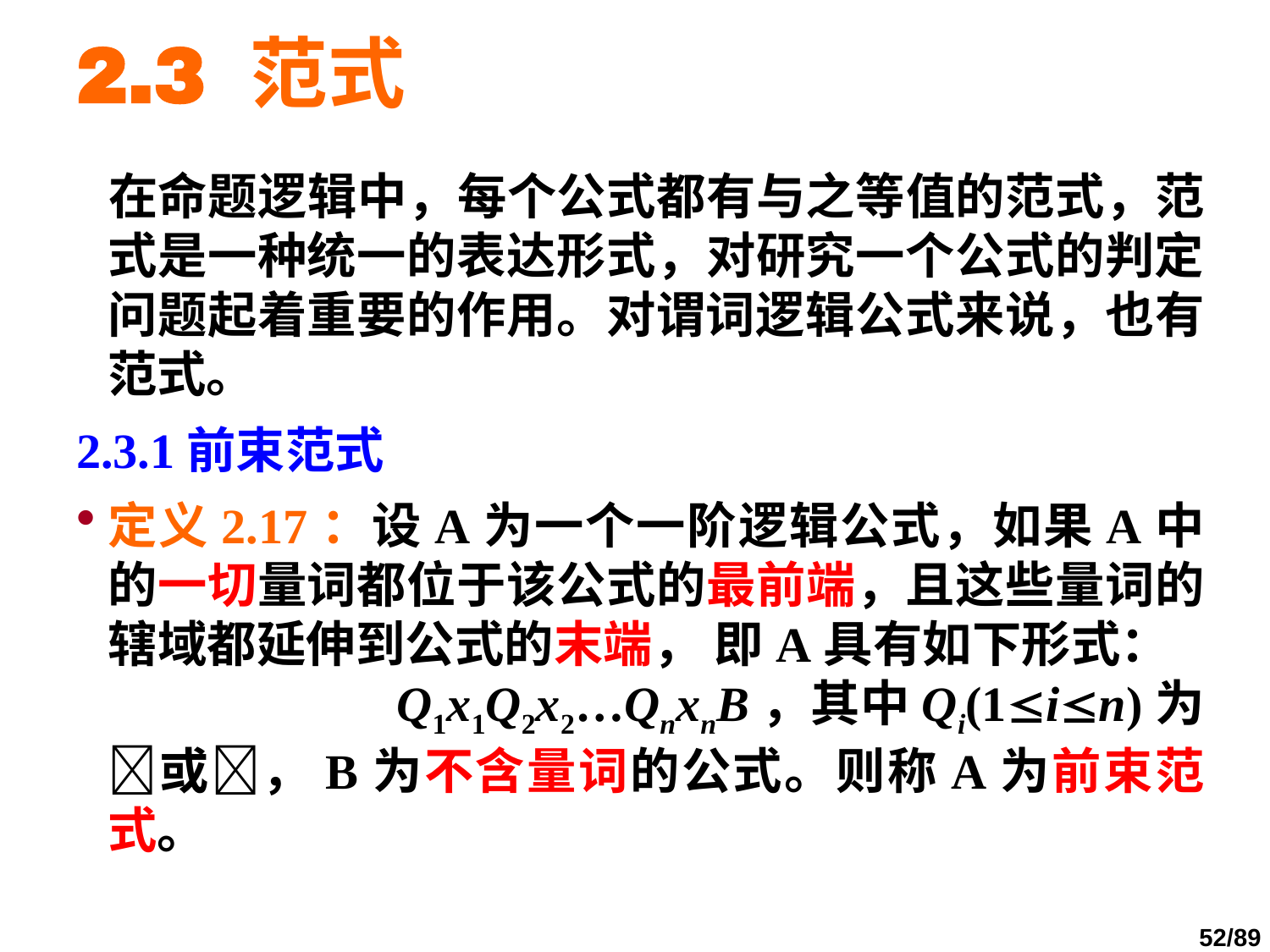

# 2.3 范式
	在命题逻辑中，每个公式都有与之等值的范式，范式是一种统一的表达形式，对研究一个公式的判定问题起着重要的作用。对谓词逻辑公式来说，也有范式。
2.3.1前束范式
定义2.17：设A为一个一阶逻辑公式，如果A中的一切量词都位于该公式的最前端，且这些量词的辖域都延伸到公式的末端， 即A具有如下形式：                            Q1x1Q2x2…QnxnB，其中Qi(1≤i≤n)为∃或∀，B为不含量词的公式。则称A为前束范式。